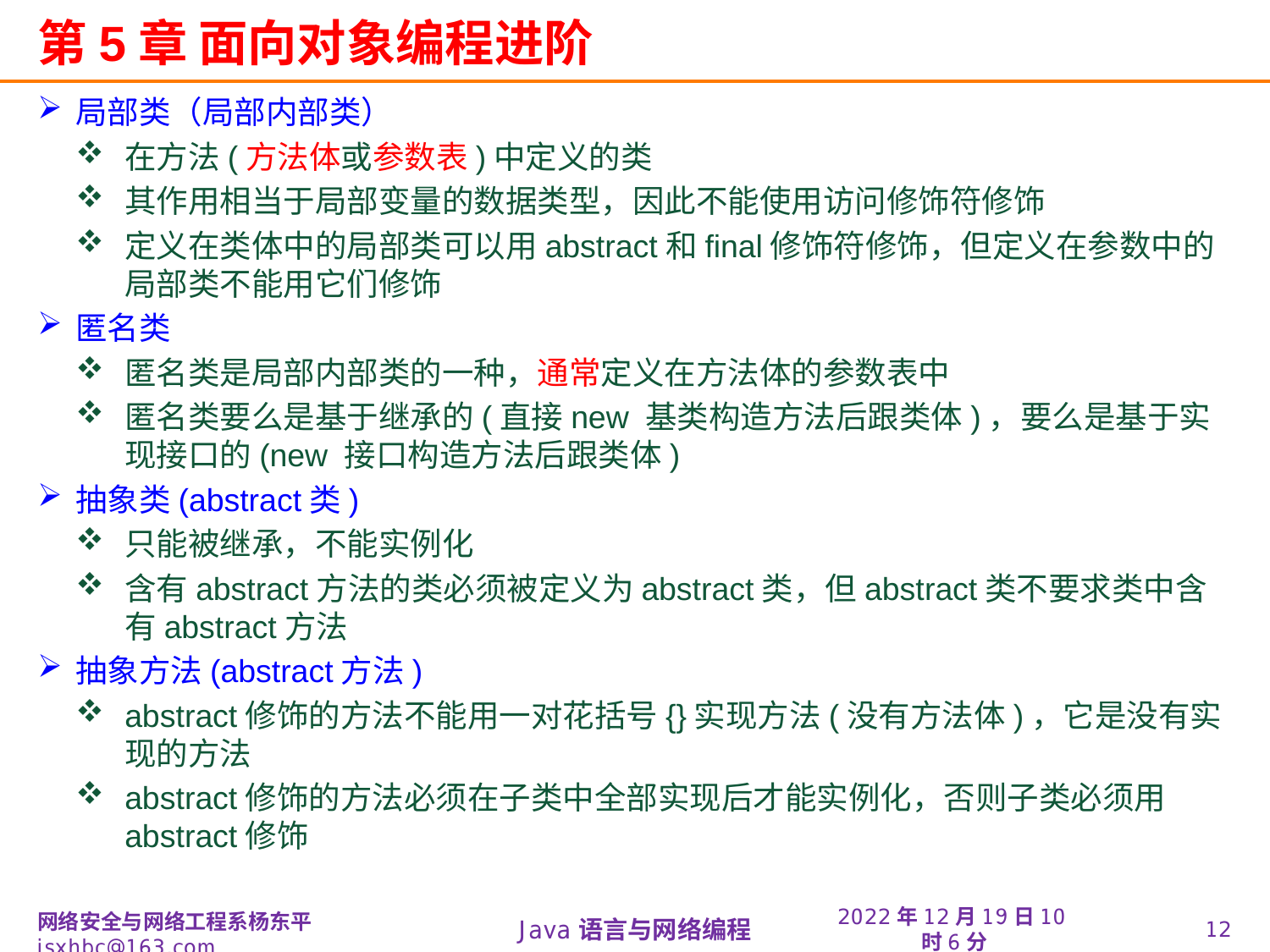

# 第5章 面向对象编程进阶
局部类（局部内部类）
在方法(方法体或参数表)中定义的类
其作用相当于局部变量的数据类型，因此不能使用访问修饰符修饰
定义在类体中的局部类可以用abstract和final修饰符修饰，但定义在参数中的局部类不能用它们修饰
匿名类
匿名类是局部内部类的一种，通常定义在方法体的参数表中
匿名类要么是基于继承的(直接new 基类构造方法后跟类体)，要么是基于实现接口的(new 接口构造方法后跟类体)
抽象类(abstract类)
只能被继承，不能实例化
含有abstract方法的类必须被定义为abstract类，但abstract类不要求类中含有abstract方法
抽象方法(abstract方法)
abstract修饰的方法不能用一对花括号{}实现方法(没有方法体)，它是没有实现的方法
abstract修饰的方法必须在子类中全部实现后才能实例化，否则子类必须用abstract修饰